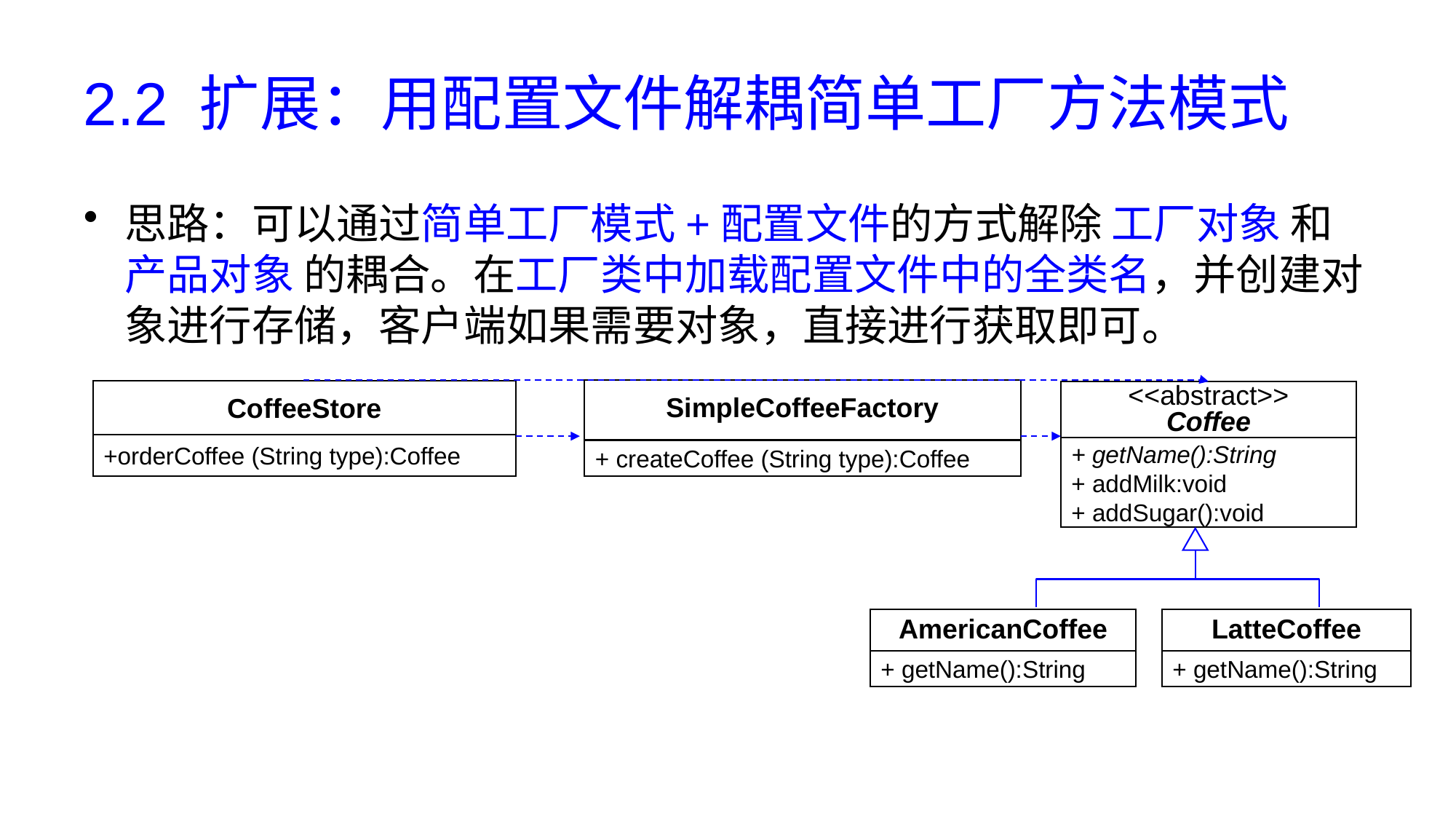

# 2.2 扩展：用配置文件解耦简单工厂方法模式
思路：可以通过简单工厂模式+配置文件的方式解除 工厂对象 和 产品对象 的耦合。在工厂类中加载配置文件中的全类名，并创建对象进行存储，客户端如果需要对象，直接进行获取即可。
SimpleCoffeeFactory
CoffeeStore
<<abstract>>
Coffee
+orderCoffee (String type):Coffee
+ getName():String
+ addMilk:void
+ addSugar():void
+ createCoffee (String type):Coffee

AmericanCoffee
LatteCoffee
+ getName():String
+ getName():String
22